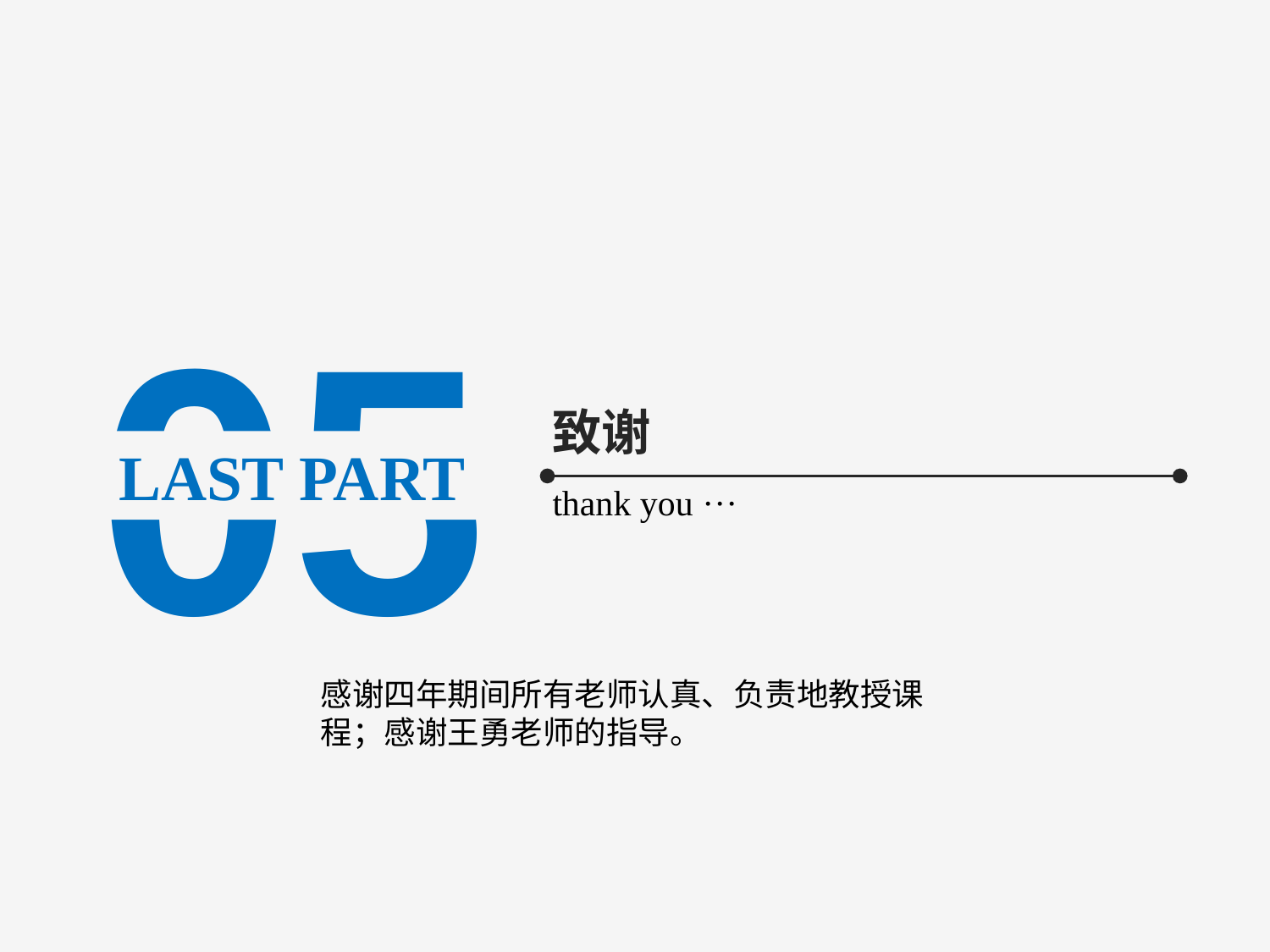

05
致谢
LAST PART

thank you ···
感谢四年期间所有老师认真、负责地教授课程；感谢王勇老师的指导。